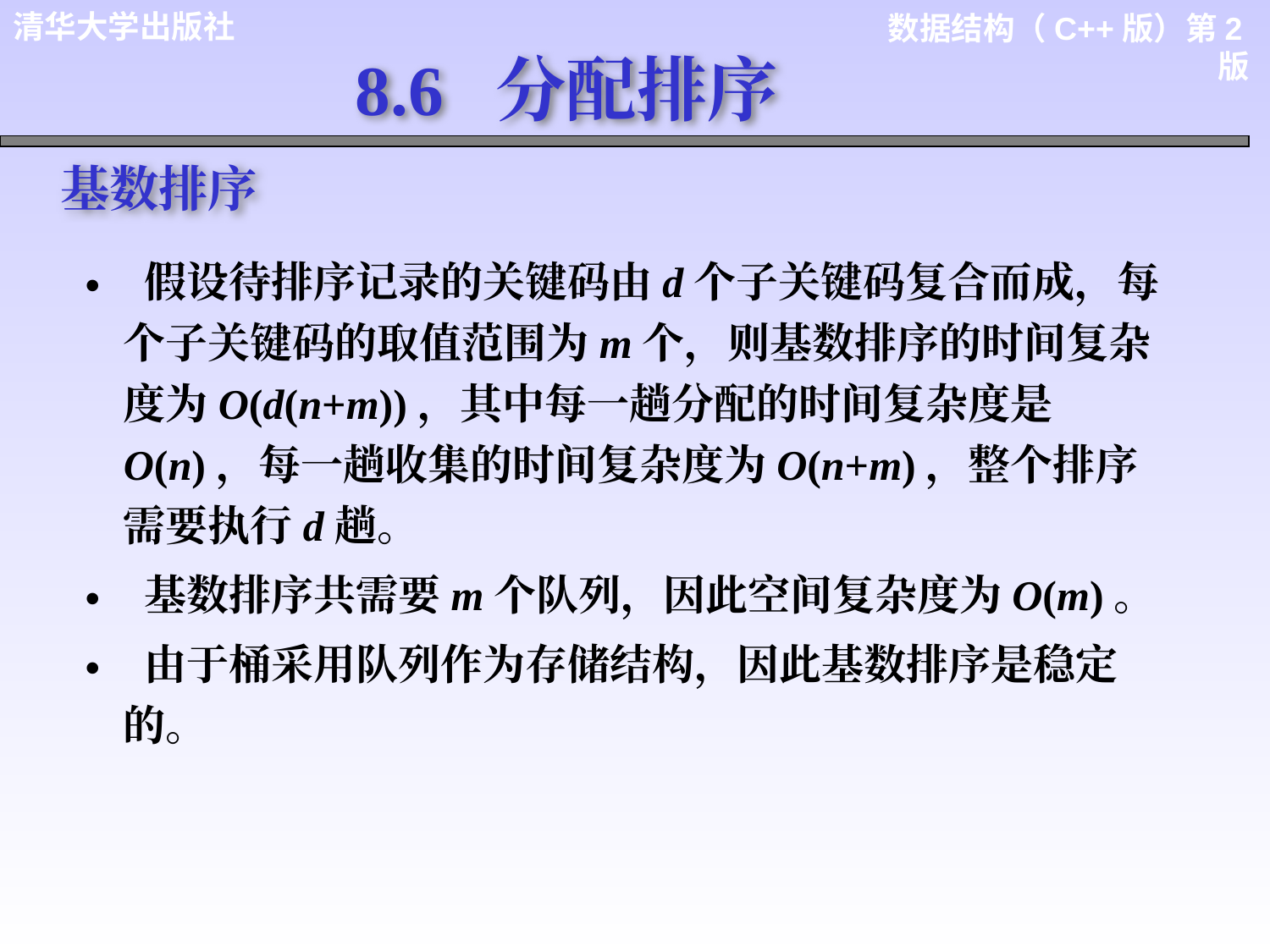

8.6  分配排序
基数排序
 假设待排序记录的关键码由d个子关键码复合而成，每个子关键码的取值范围为m个，则基数排序的时间复杂度为O(d(n+m))，其中每一趟分配的时间复杂度是O(n)，每一趟收集的时间复杂度为O(n+m)，整个排序需要执行d趟。
 基数排序共需要m个队列，因此空间复杂度为O(m)。
 由于桶采用队列作为存储结构，因此基数排序是稳定的。